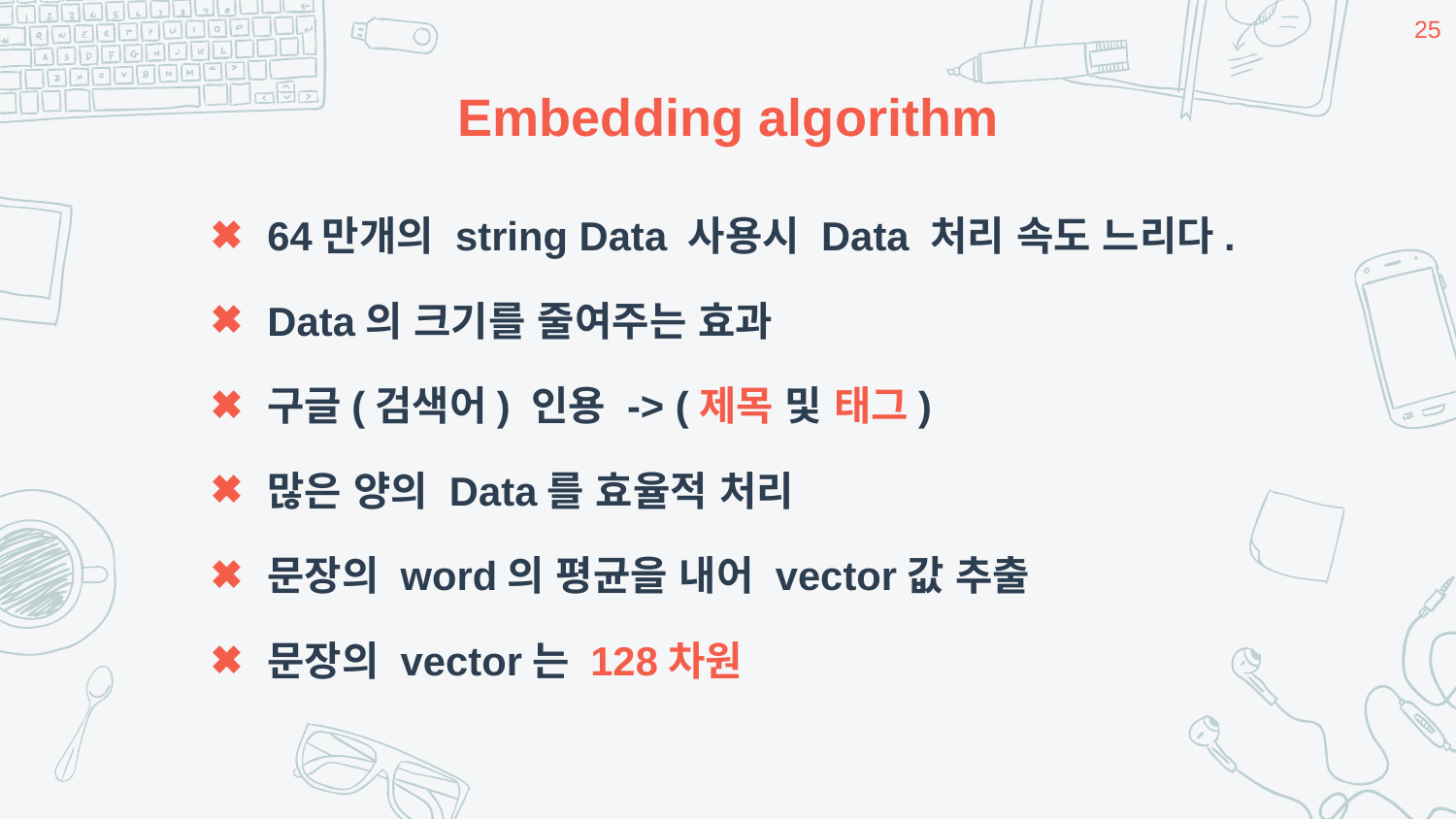

25
# Embedding algorithm
64만개의 string Data 사용시 Data 처리 속도 느리다.
Data의 크기를 줄여주는 효과
구글(검색어) 인용 -> (제목 및 태그)
많은 양의 Data를 효율적 처리
문장의 word의 평균을 내어 vector값 추출
문장의 vector는 128차원